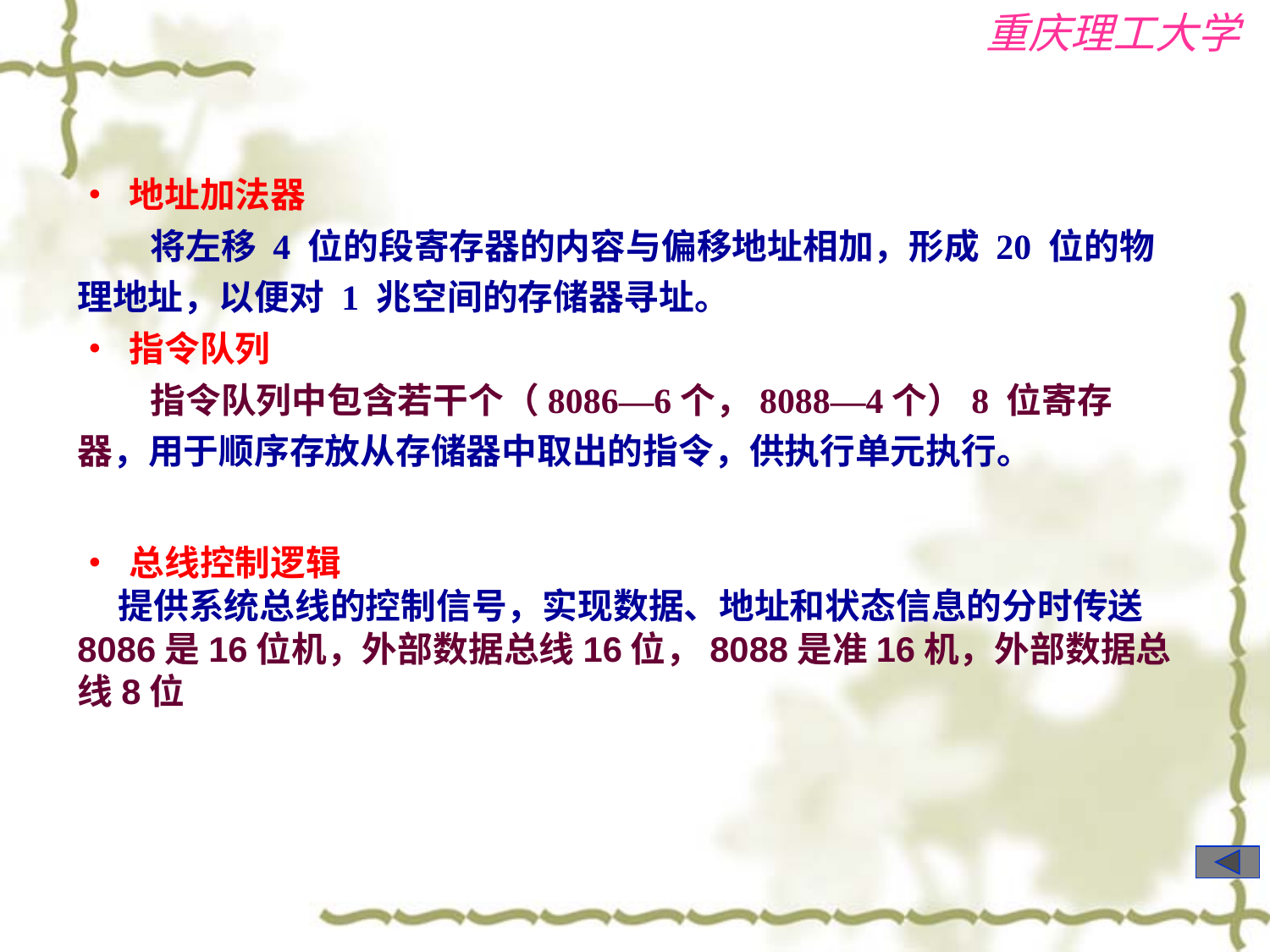

• 地址加法器
        将左移 4 位的段寄存器的内容与偏移地址相加，形成 20 位的物理地址，以便对 1 兆空间的存储器寻址。
• 指令队列
        指令队列中包含若干个（8086—6个，8088—4个）8 位寄存器，用于顺序存放从存储器中取出的指令，供执行单元执行。

• 总线控制逻辑
    提供系统总线的控制信号，实现数据、地址和状态信息的分时传送
8086是16位机，外部数据总线16位，8088是准16机，外部数据总线8位